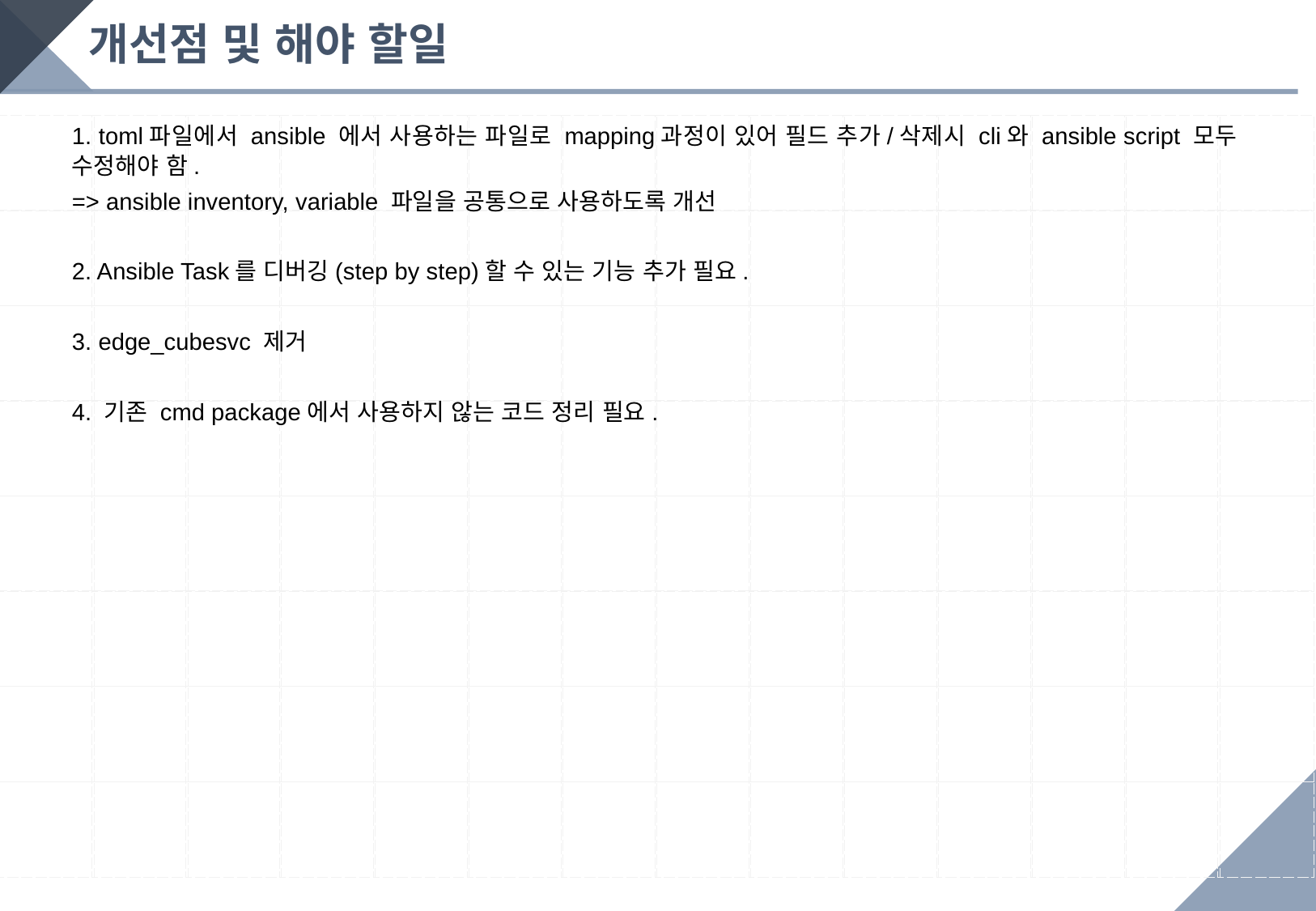

# 개선점 및 해야 할일
1. toml파일에서 ansible 에서 사용하는 파일로 mapping과정이 있어 필드 추가/삭제시 cli와 ansible script 모두 수정해야 함.
=> ansible inventory, variable 파일을 공통으로 사용하도록 개선

2. Ansible Task를 디버깅(step by step)할 수 있는 기능 추가 필요.

3. edge_cubesvc 제거

4. 기존 cmd package에서 사용하지 않는 코드 정리 필요.